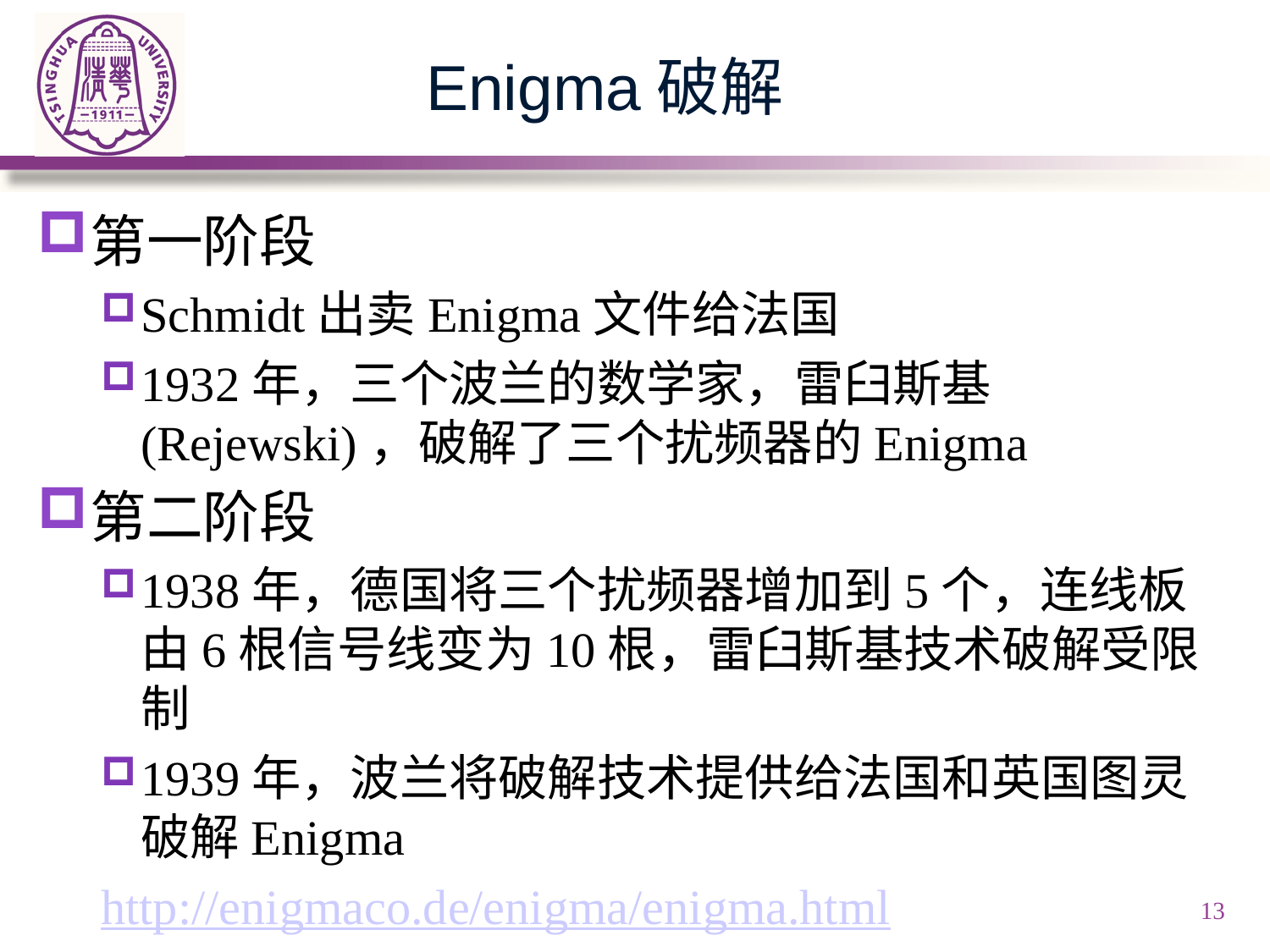

# Enigma破解
第一阶段
Schmidt出卖Enigma文件给法国
1932年，三个波兰的数学家，雷臼斯基(Rejewski)，破解了三个扰频器的Enigma
第二阶段
1938年，德国将三个扰频器增加到5个，连线板由6根信号线变为10根，雷臼斯基技术破解受限制
1939年，波兰将破解技术提供给法国和英国图灵破解Enigma
http://enigmaco.de/enigma/enigma.html

13